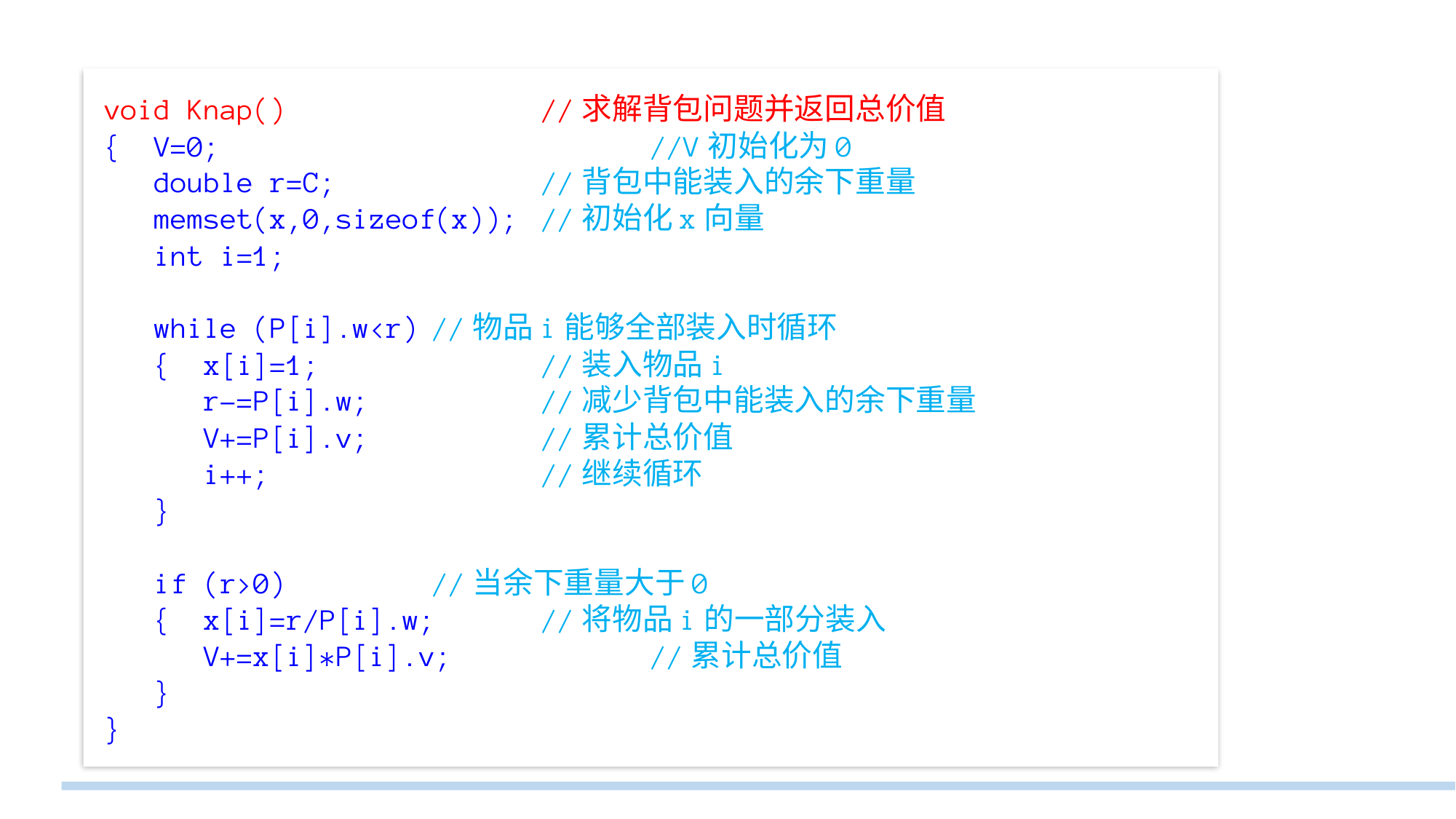

void Knap()			//求解背包问题并返回总价值
{  V=0;				//V初始化为0
   double r=C;		//背包中能装入的余下重量
   memset(x,0,sizeof(x));	//初始化x向量
   int i=1;
   while (P[i].w<r)	//物品i能够全部装入时循环
   {  x[i]=1;			//装入物品i
      r-=P[i].w;		//减少背包中能装入的余下重量
      V+=P[i].v;		//累计总价值
      i++;			//继续循环
   }
   if (r>0)		//当余下重量大于0
   {  x[i]=r/P[i].w;	//将物品i的一部分装入
      V+=x[i]*P[i].v;		//累计总价值
   }
}